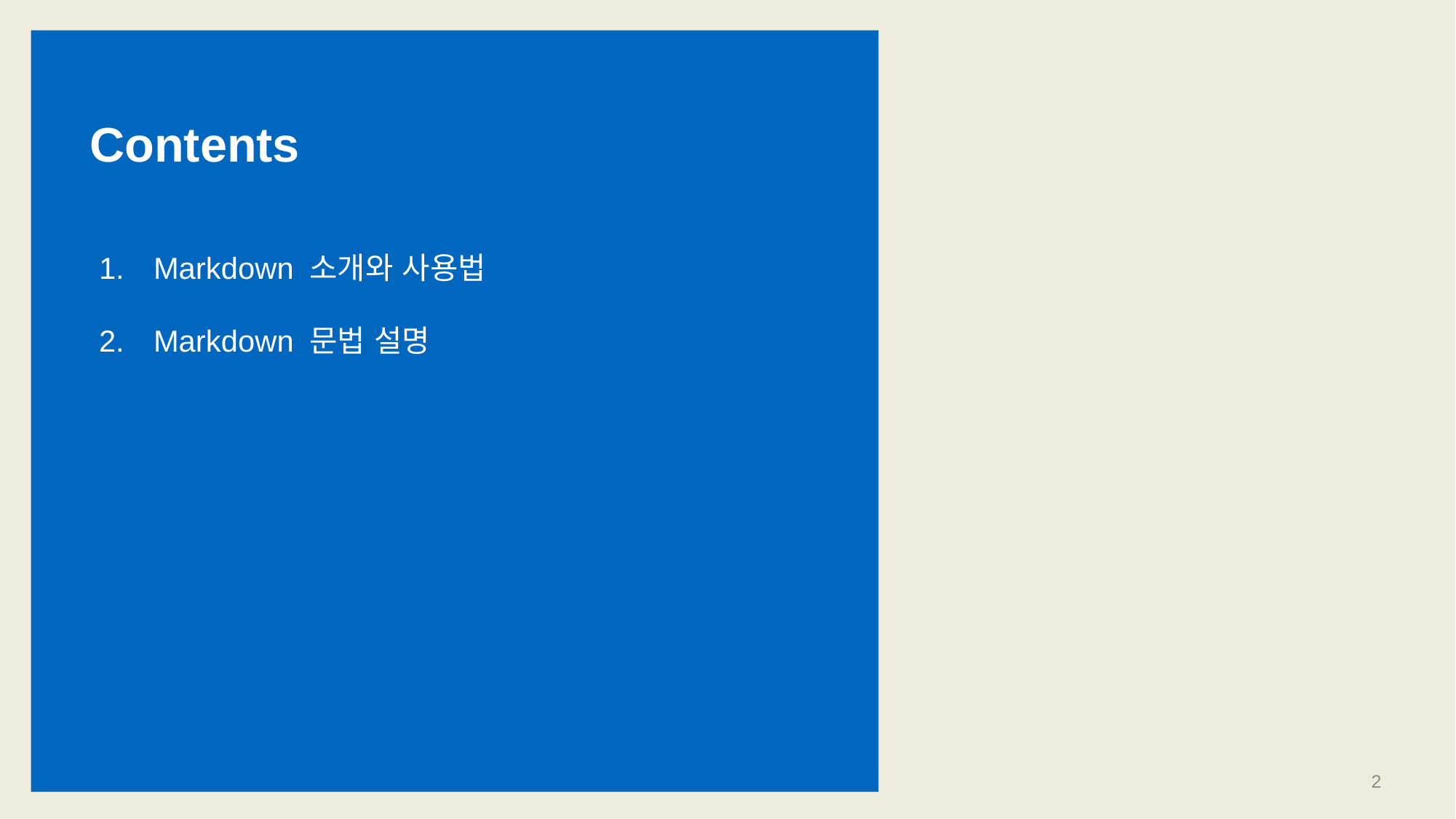

Contents

Markdown 소개와 사용법

Markdown 문법 설명

2